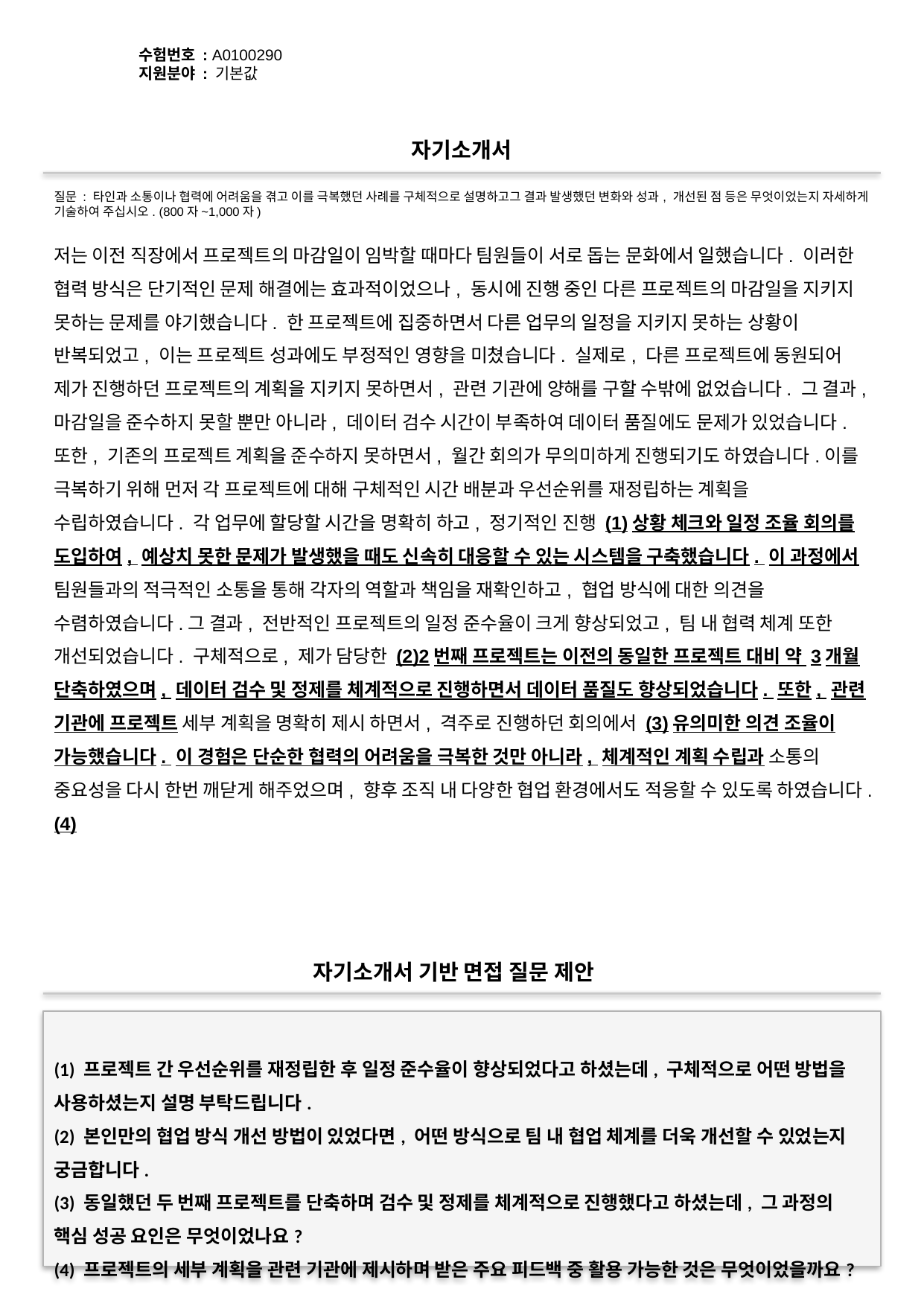

수험번호 : A0100290
지원분야 : 기본값
#

자기소개서

질문 : 타인과 소통이나 협력에 어려움을 겪고 이를 극복했던 사례를 구체적으로 설명하고그 결과 발생했던 변화와 성과, 개선된 점 등은 무엇이었는지 자세하게 기술하여 주십시오. (800자~1,000자)

저는 이전 직장에서 프로젝트의 마감일이 임박할 때마다 팀원들이 서로 돕는 문화에서 일했습니다. 이러한 협력 방식은 단기적인 문제 해결에는 효과적이었으나, 동시에 진행 중인 다른 프로젝트의 마감일을 지키지 못하는 문제를 야기했습니다. 한 프로젝트에 집중하면서 다른 업무의 일정을 지키지 못하는 상황이 반복되었고, 이는 프로젝트 성과에도 부정적인 영향을 미쳤습니다. 실제로, 다른 프로젝트에 동원되어 제가 진행하던 프로젝트의 계획을 지키지 못하면서, 관련 기관에 양해를 구할 수밖에 없었습니다. 그 결과, 마감일을 준수하지 못할 뿐만 아니라, 데이터 검수 시간이 부족하여 데이터 품질에도 문제가 있었습니다. 또한, 기존의 프로젝트 계획을 준수하지 못하면서, 월간 회의가 무의미하게 진행되기도 하였습니다.이를 극복하기 위해 먼저 각 프로젝트에 대해 구체적인 시간 배분과 우선순위를 재정립하는 계획을 수립하였습니다. 각 업무에 할당할 시간을 명확히 하고, 정기적인 진행 (1)상황 체크와 일정 조율 회의를 도입하여, 예상치 못한 문제가 발생했을 때도 신속히 대응할 수 있는 시스템을 구축했습니다. 이 과정에서 팀원들과의 적극적인 소통을 통해 각자의 역할과 책임을 재확인하고, 협업 방식에 대한 의견을 수렴하였습니다.그 결과, 전반적인 프로젝트의 일정 준수율이 크게 향상되었고, 팀 내 협력 체계 또한 개선되었습니다. 구체적으로, 제가 담당한 (2)2번째 프로젝트는 이전의 동일한 프로젝트 대비 약 3개월 단축하였으며, 데이터 검수 및 정제를 체계적으로 진행하면서 데이터 품질도 향상되었습니다. 또한, 관련 기관에 프로젝트 세부 계획을 명확히 제시 하면서, 격주로 진행하던 회의에서 (3)유의미한 의견 조율이 가능했습니다. 이 경험은 단순한 협력의 어려움을 극복한 것만 아니라, 체계적인 계획 수립과 소통의 중요성을 다시 한번 깨닫게 해주었으며, 향후 조직 내 다양한 협업 환경에서도 적응할 수 있도록 하였습니다.(4)

자기소개서 기반 면접 질문 제안

(1) 프로젝트 간 우선순위를 재정립한 후 일정 준수율이 향상되었다고 하셨는데, 구체적으로 어떤 방법을 사용하셨는지 설명 부탁드립니다.
(2) 본인만의 협업 방식 개선 방법이 있었다면, 어떤 방식으로 팀 내 협업 체계를 더욱 개선할 수 있었는지 궁금합니다.
(3) 동일했던 두 번째 프로젝트를 단축하며 검수 및 정제를 체계적으로 진행했다고 하셨는데, 그 과정의 핵심 성공 요인은 무엇이었나요?
(4) 프로젝트의 세부 계획을 관련 기관에 제시하며 받은 주요 피드백 중 활용 가능한 것은 무엇이었을까요?